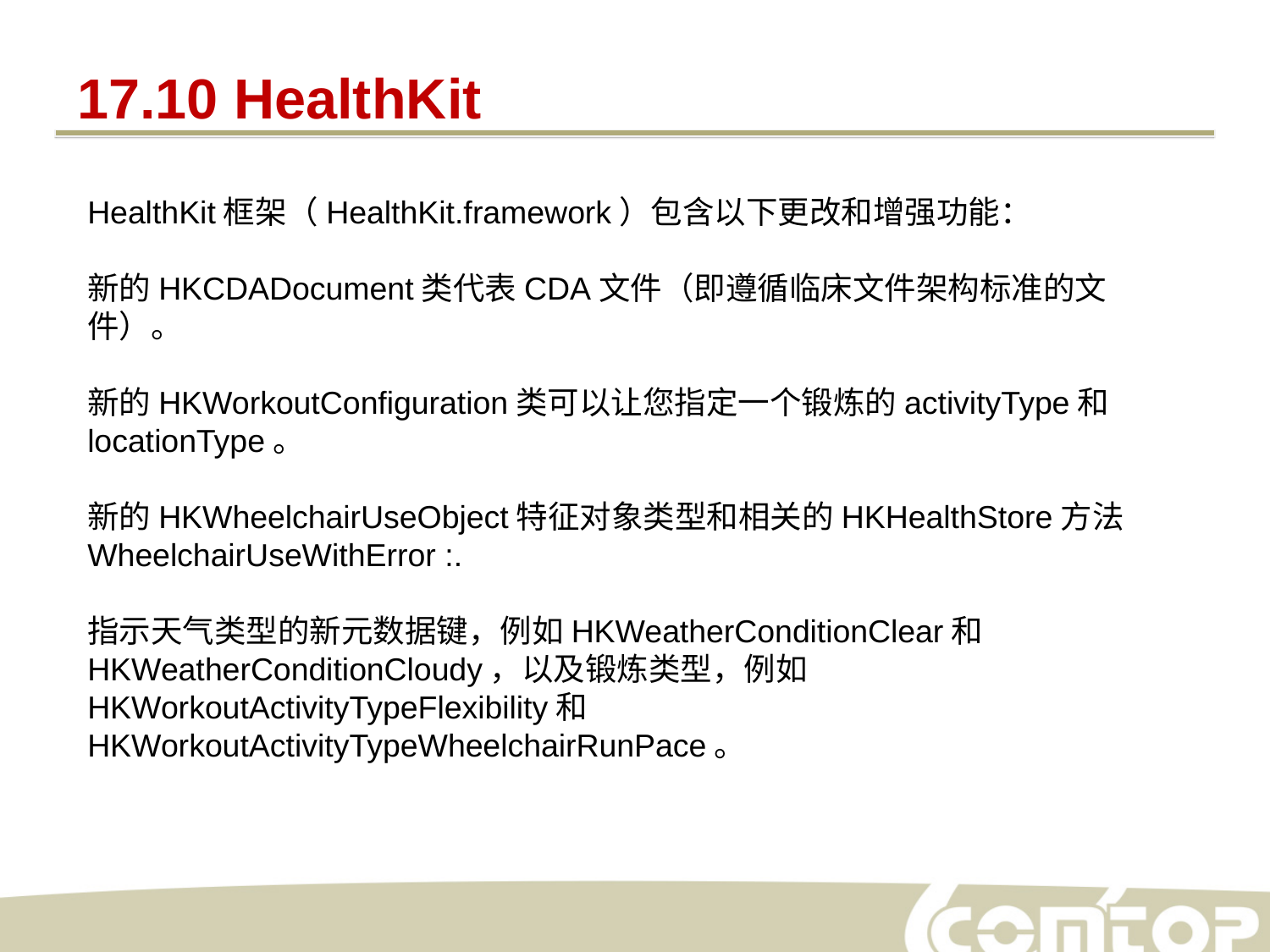

17.10 HealthKit

HealthKit框架（HealthKit.framework）包含以下更改和增强功能：

新的HKCDADocument类代表CDA文件（即遵循临床文件架构标准的文件）。

新的HKWorkoutConfiguration类可以让您指定一个锻炼的activityType和locationType。

新的HKWheelchairUseObject特征对象类型和相关的HKHealthStore方法WheelchairUseWithError :.

指示天气类型的新元数据键，例如HKWeatherConditionClear和HKWeatherConditionCloudy，以及锻炼类型，例如HKWorkoutActivityTypeFlexibility和HKWorkoutActivityTypeWheelchairRunPace。